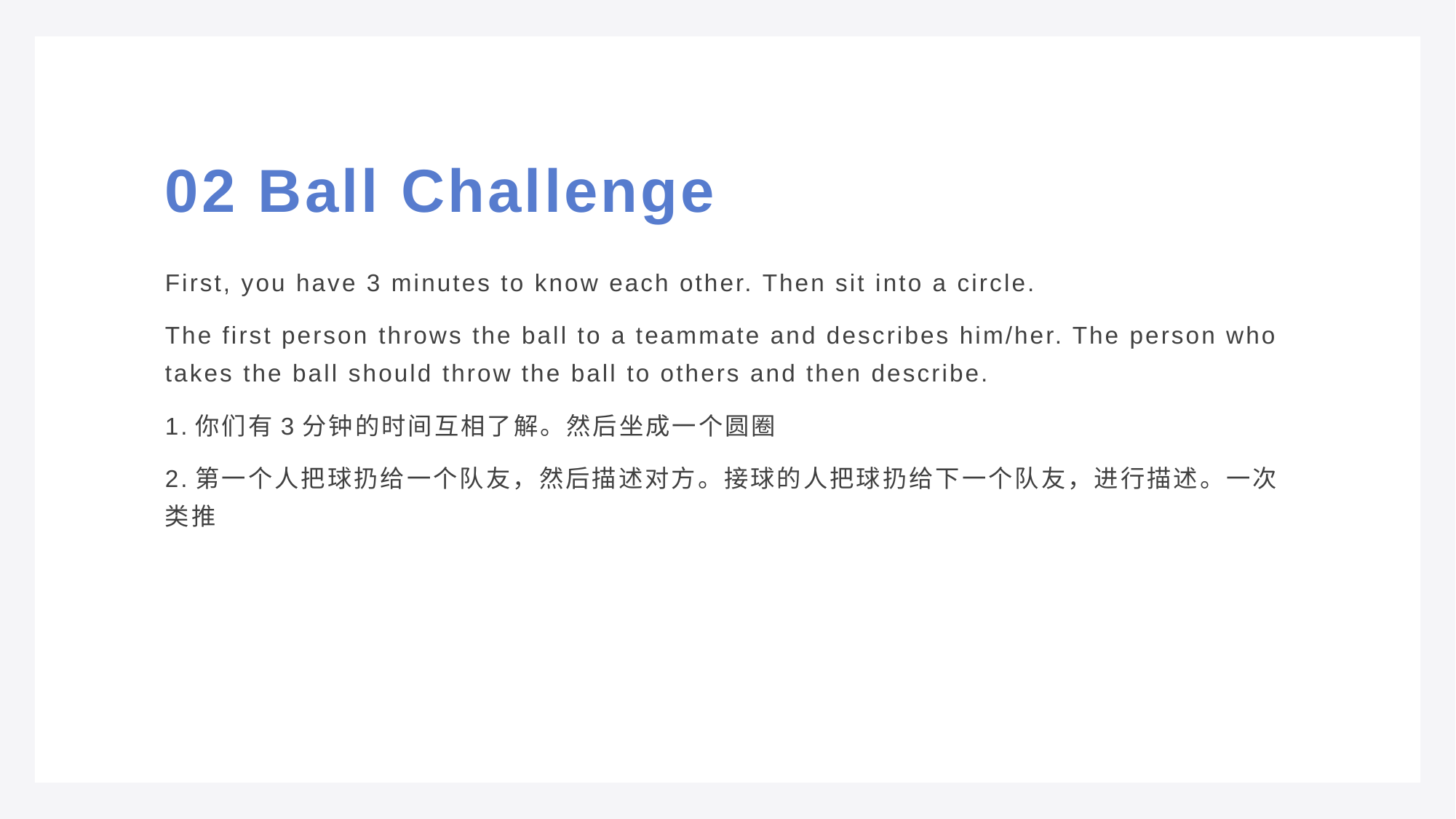

# 02 Ball Challenge
First, you have 3 minutes to know each other. Then sit into a circle.
The first person throws the ball to a teammate and describes him/her. The person who takes the ball should throw the ball to others and then describe.
1.你们有3分钟的时间互相了解。然后坐成一个圆圈
2.第一个人把球扔给一个队友，然后描述对方。接球的人把球扔给下一个队友，进行描述。一次类推